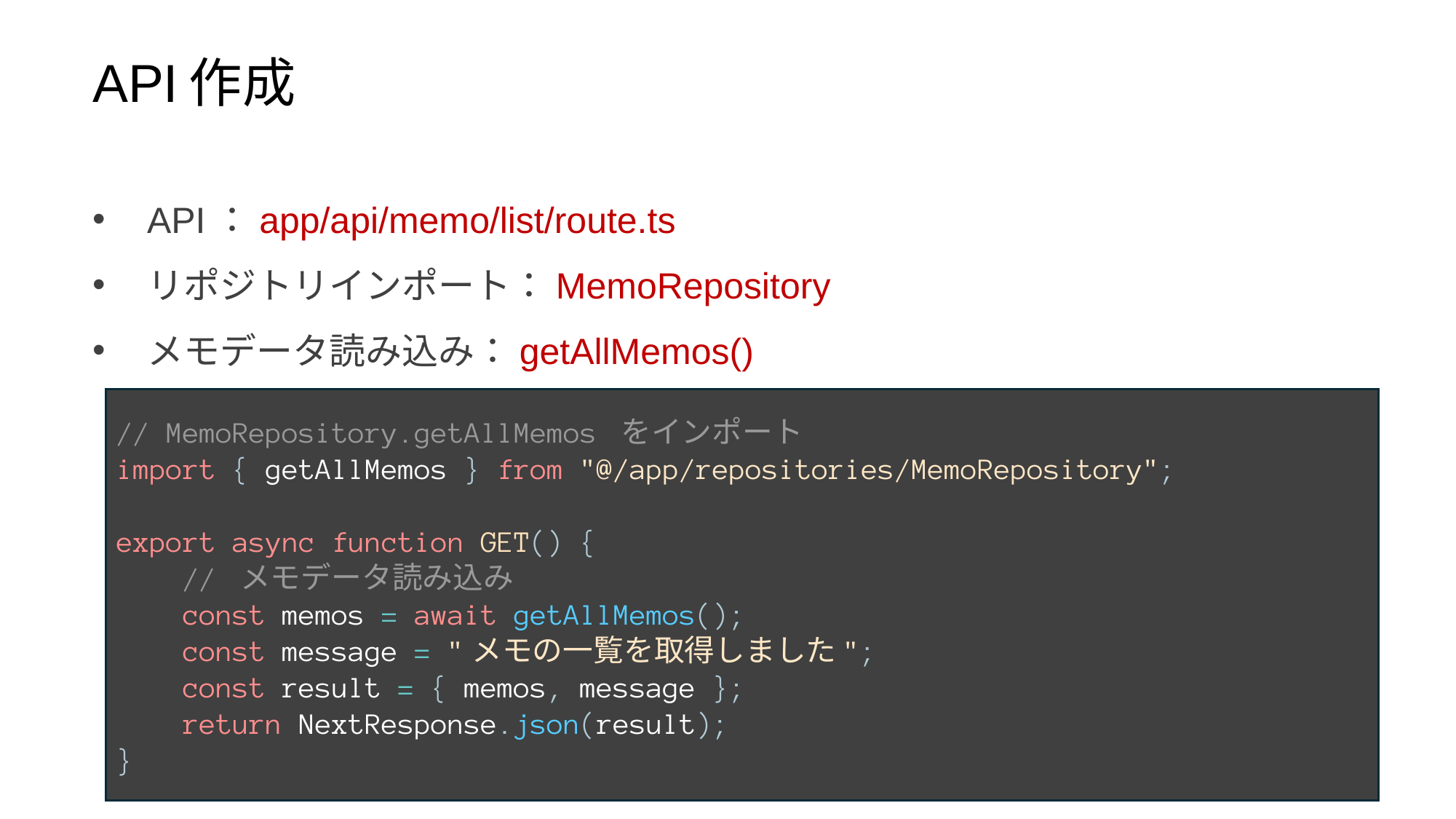

API作成
API：app/api/memo/list/route.ts
リポジトリインポート：MemoRepository
メモデータ読み込み：getAllMemos()
// MemoRepository.getAllMemos をインポート
import { getAllMemos } from "@/app/repositories/MemoRepository";

export async function GET() {
    // メモデータ読み込み
    const memos = await getAllMemos();
    const message = "メモの一覧を取得しました";
    const result = { memos, message };
    return NextResponse.json(result);
}